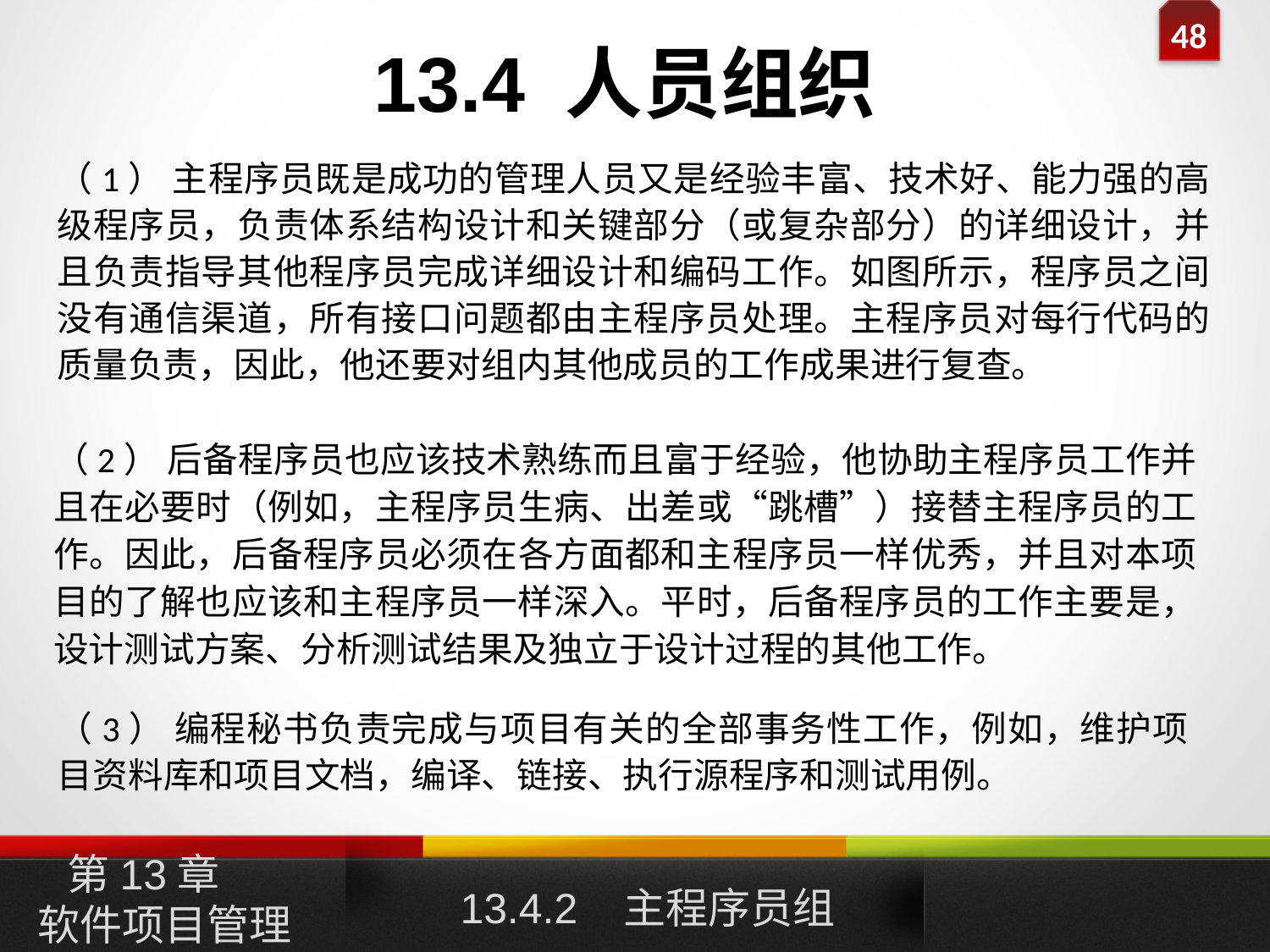

# 13.4 人员组织
（1） 主程序员既是成功的管理人员又是经验丰富、技术好、能力强的高级程序员，负责体系结构设计和关键部分（或复杂部分）的详细设计，并且负责指导其他程序员完成详细设计和编码工作。如图所示，程序员之间没有通信渠道，所有接口问题都由主程序员处理。主程序员对每行代码的质量负责，因此，他还要对组内其他成员的工作成果进行复查。
（2） 后备程序员也应该技术熟练而且富于经验，他协助主程序员工作并且在必要时（例如，主程序员生病、出差或“跳槽”）接替主程序员的工作。因此，后备程序员必须在各方面都和主程序员一样优秀，并且对本项目的了解也应该和主程序员一样深入。平时，后备程序员的工作主要是，设计测试方案、分析测试结果及独立于设计过程的其他工作。
（3） 编程秘书负责完成与项目有关的全部事务性工作，例如，维护项目资料库和项目文档，编译、链接、执行源程序和测试用例。
第13章
软件项目管理
13.4.2   主程序员组